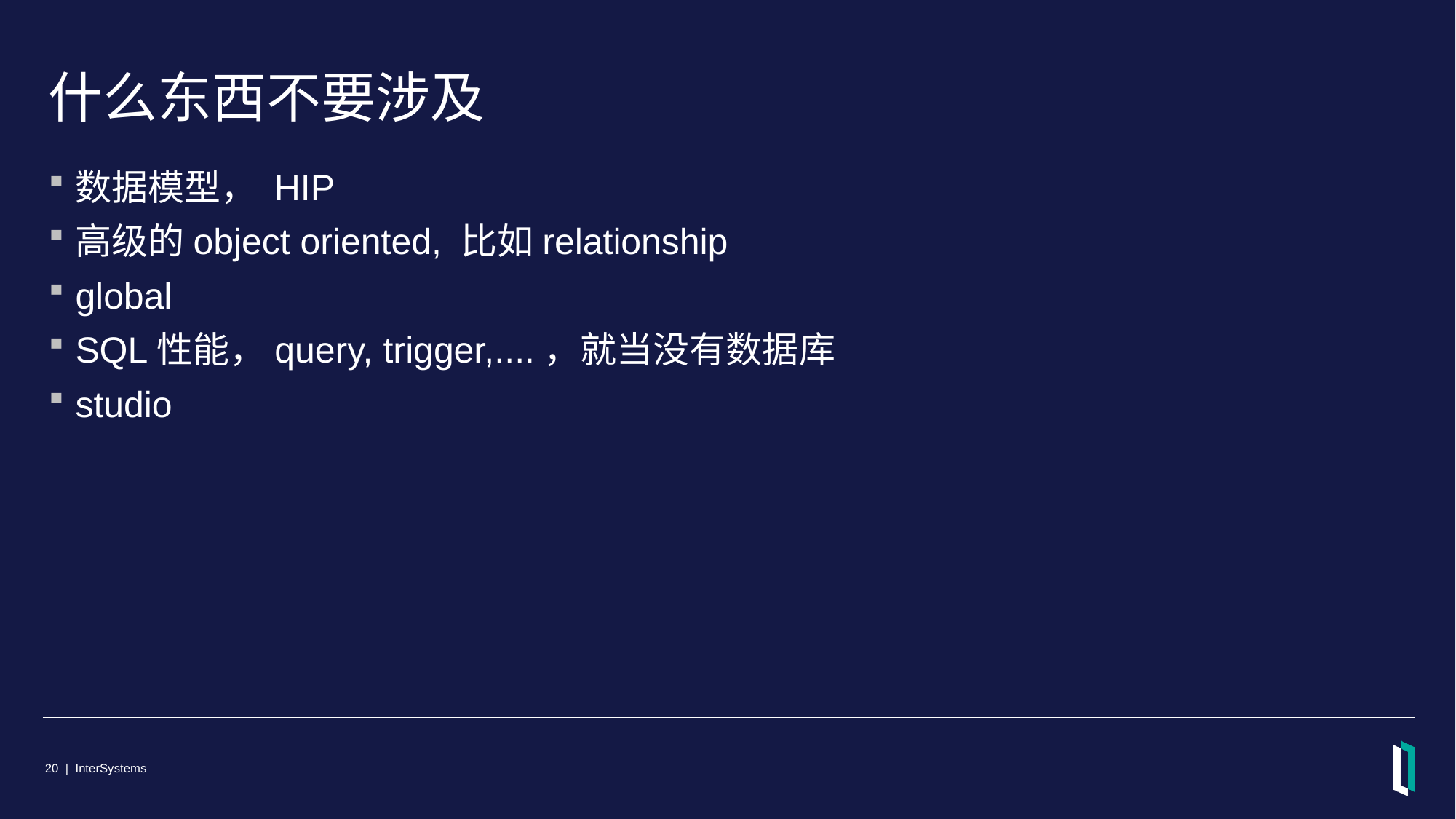

# 什么东西不要涉及
数据模型， HIP
高级的object oriented, 比如relationship
global
SQL性能，query, trigger,....，就当没有数据库
studio